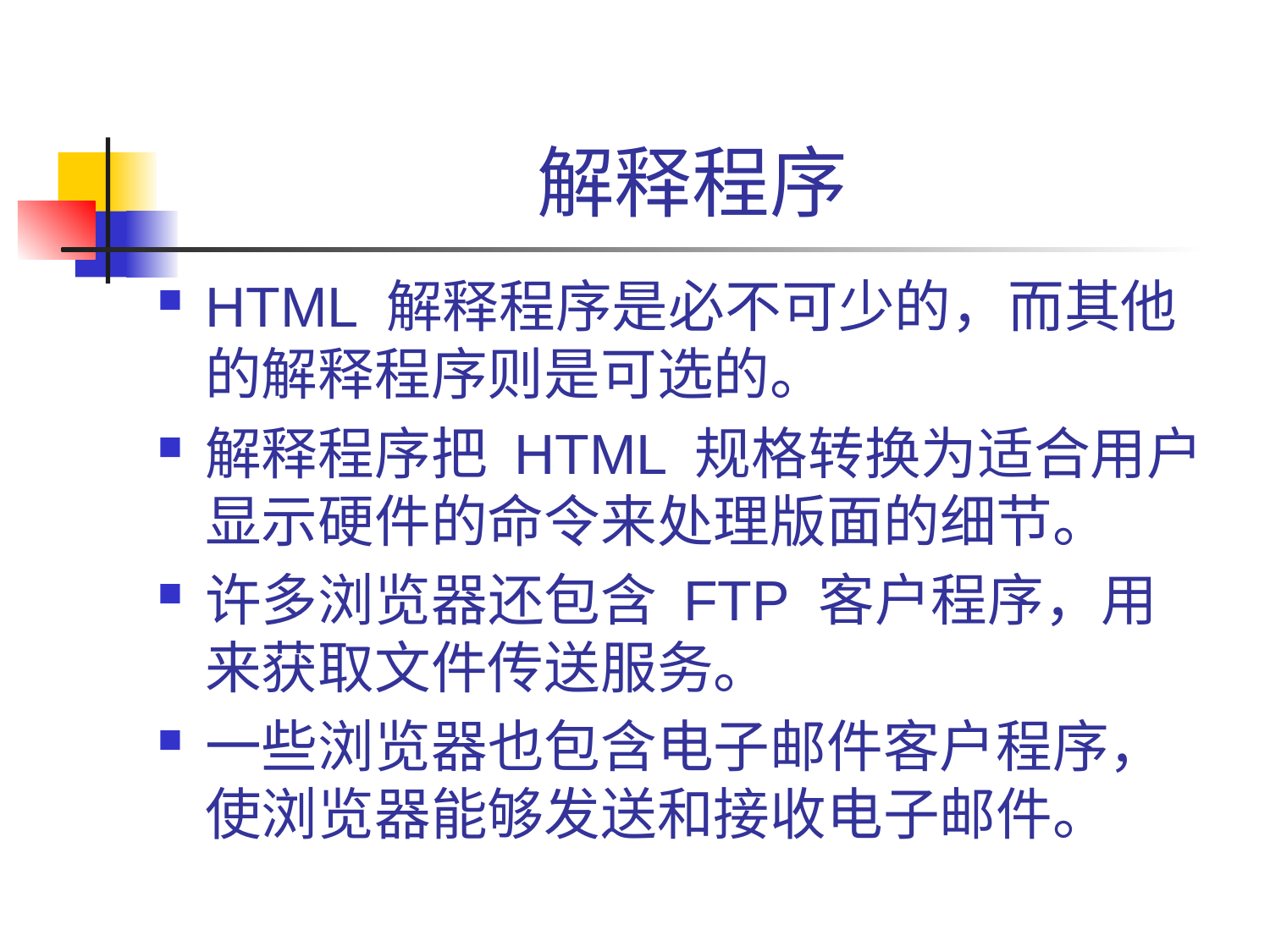

# 解释程序
HTML 解释程序是必不可少的，而其他的解释程序则是可选的。
解释程序把 HTML 规格转换为适合用户显示硬件的命令来处理版面的细节。
许多浏览器还包含 FTP 客户程序，用来获取文件传送服务。
一些浏览器也包含电子邮件客户程序，使浏览器能够发送和接收电子邮件。